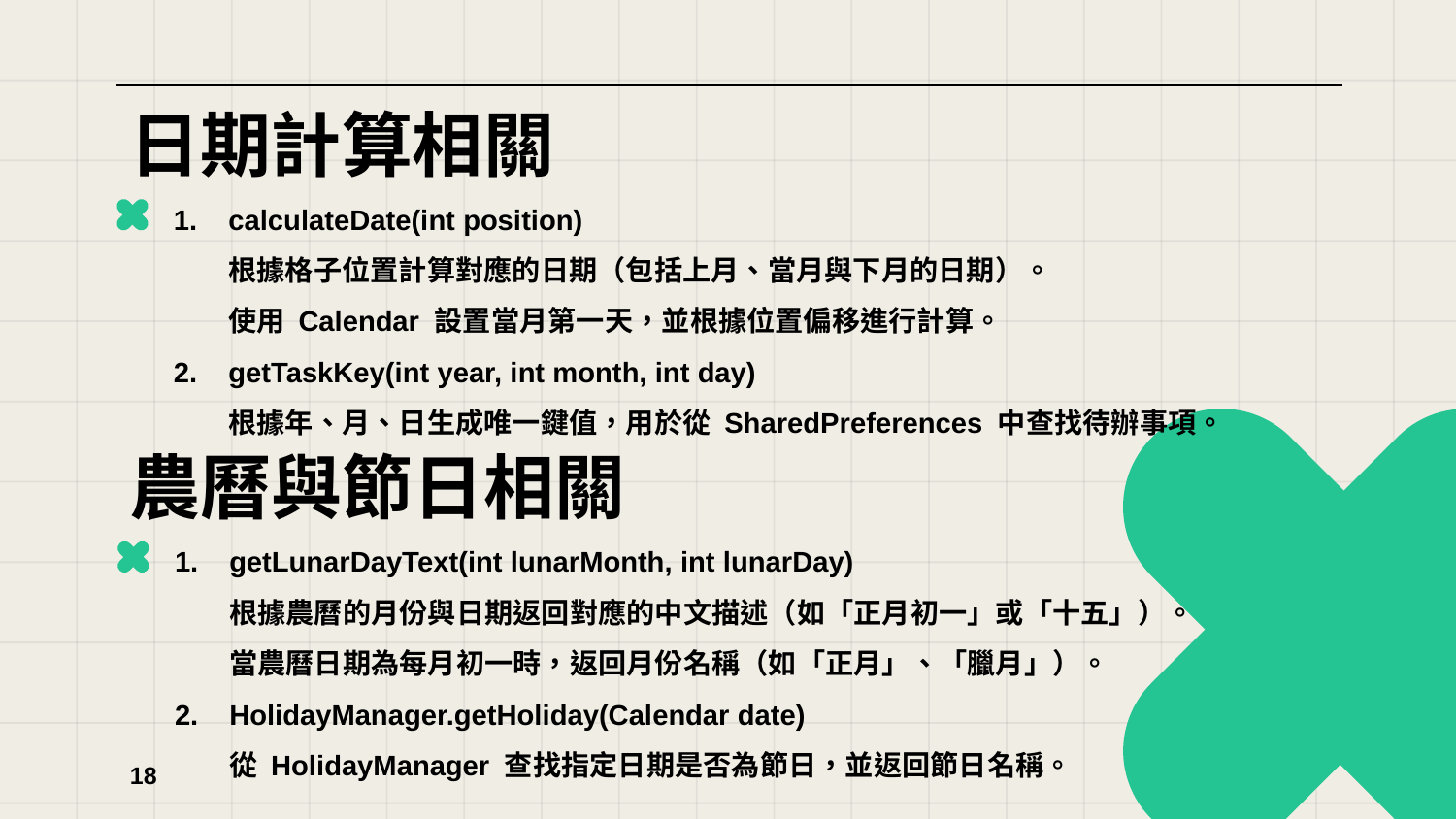

# 日期計算相關
calculateDate(int position)
根據格子位置計算對應的日期（包括上月、當月與下月的日期）。
使用 Calendar 設置當月第一天，並根據位置偏移進行計算。
getTaskKey(int year, int month, int day)
根據年、月、日生成唯一鍵值，用於從 SharedPreferences 中查找待辦事項。

農曆與節日相關
getLunarDayText(int lunarMonth, int lunarDay)
根據農曆的月份與日期返回對應的中文描述（如「正月初一」或「十五」）。
當農曆日期為每月初一時，返回月份名稱（如「正月」、「臘月」）。
HolidayManager.getHoliday(Calendar date)
從 HolidayManager 查找指定日期是否為節日，並返回節日名稱。

18